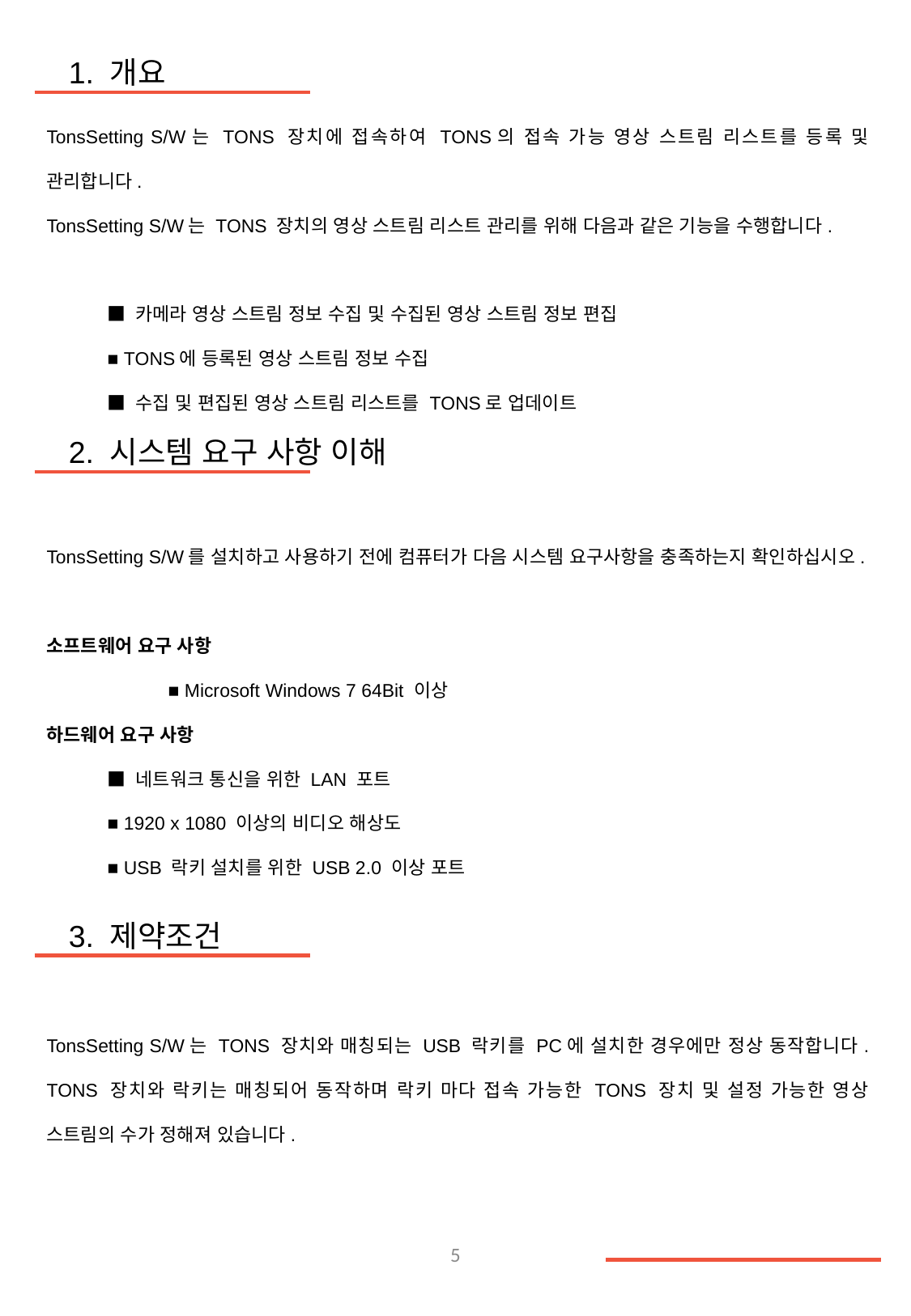

1. 개요
TonsSetting S/W는 TONS 장치에 접속하여 TONS의 접속 가능 영상 스트림 리스트를 등록 및 관리합니다.
TonsSetting S/W는 TONS 장치의 영상 스트림 리스트 관리를 위해 다음과 같은 기능을 수행합니다.

■ 카메라 영상 스트림 정보 수집 및 수집된 영상 스트림 정보 편집
■ TONS에 등록된 영상 스트림 정보 수집
■ 수집 및 편집된 영상 스트림 리스트를 TONS로 업데이트

TonsSetting S/W를 설치하고 사용하기 전에 컴퓨터가 다음 시스템 요구사항을 충족하는지 확인하십시오.

소프트웨어 요구 사항
	■ Microsoft Windows 7 64Bit 이상
하드웨어 요구 사항
■ 네트워크 통신을 위한 LAN 포트
■ 1920 x 1080 이상의 비디오 해상도
■ USB 락키 설치를 위한 USB 2.0 이상 포트

TonsSetting S/W는 TONS 장치와 매칭되는 USB 락키를 PC에 설치한 경우에만 정상 동작합니다. TONS 장치와 락키는 매칭되어 동작하며 락키 마다 접속 가능한 TONS 장치 및 설정 가능한 영상 스트림의 수가 정해져 있습니다.
2. 시스템 요구 사항 이해
3. 제약조건
5